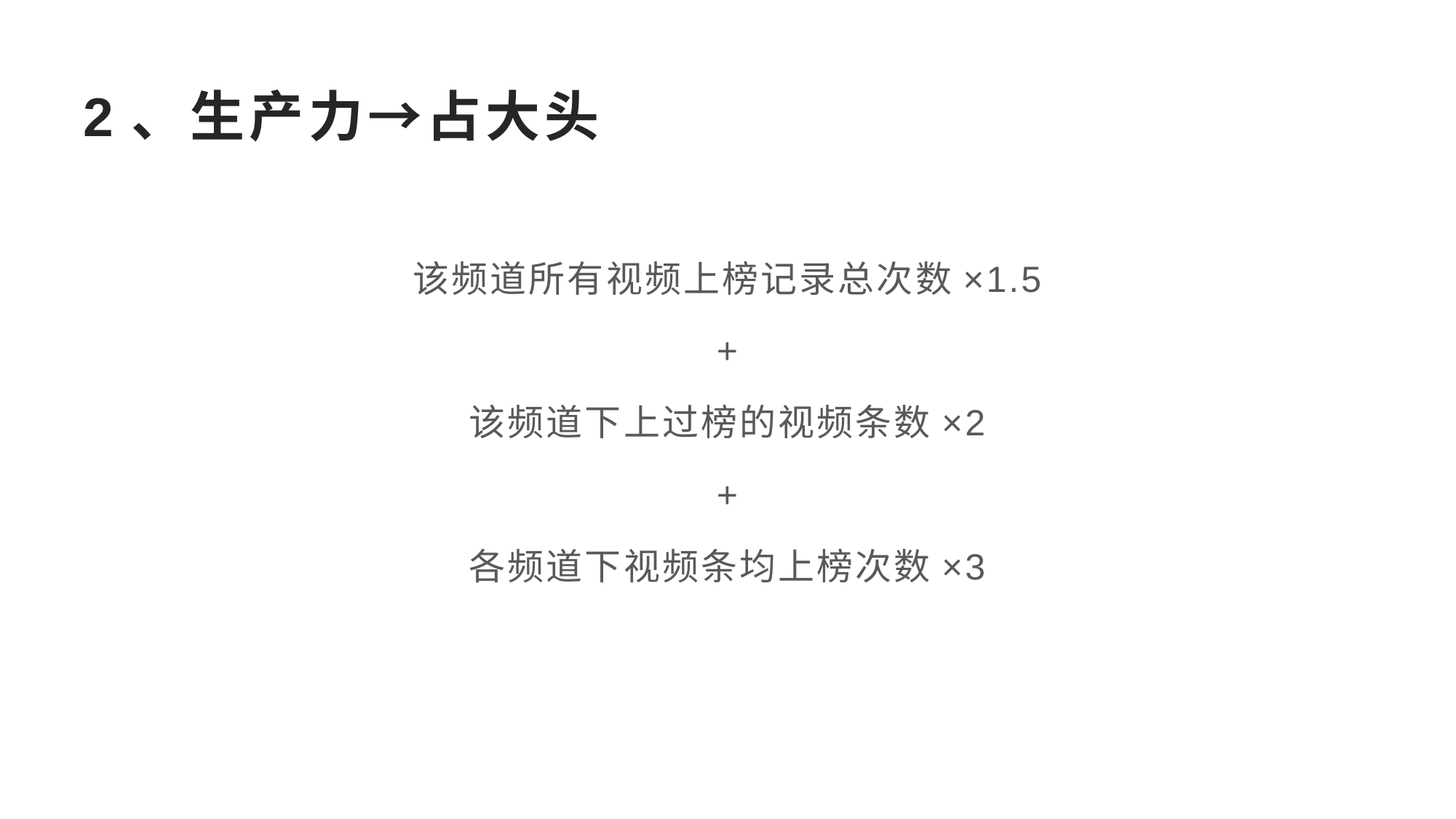

# 2、生产力→占大头

该频道所有视频上榜记录总次数×1.5
+
该频道下上过榜的视频条数×2
+
各频道下视频条均上榜次数×3